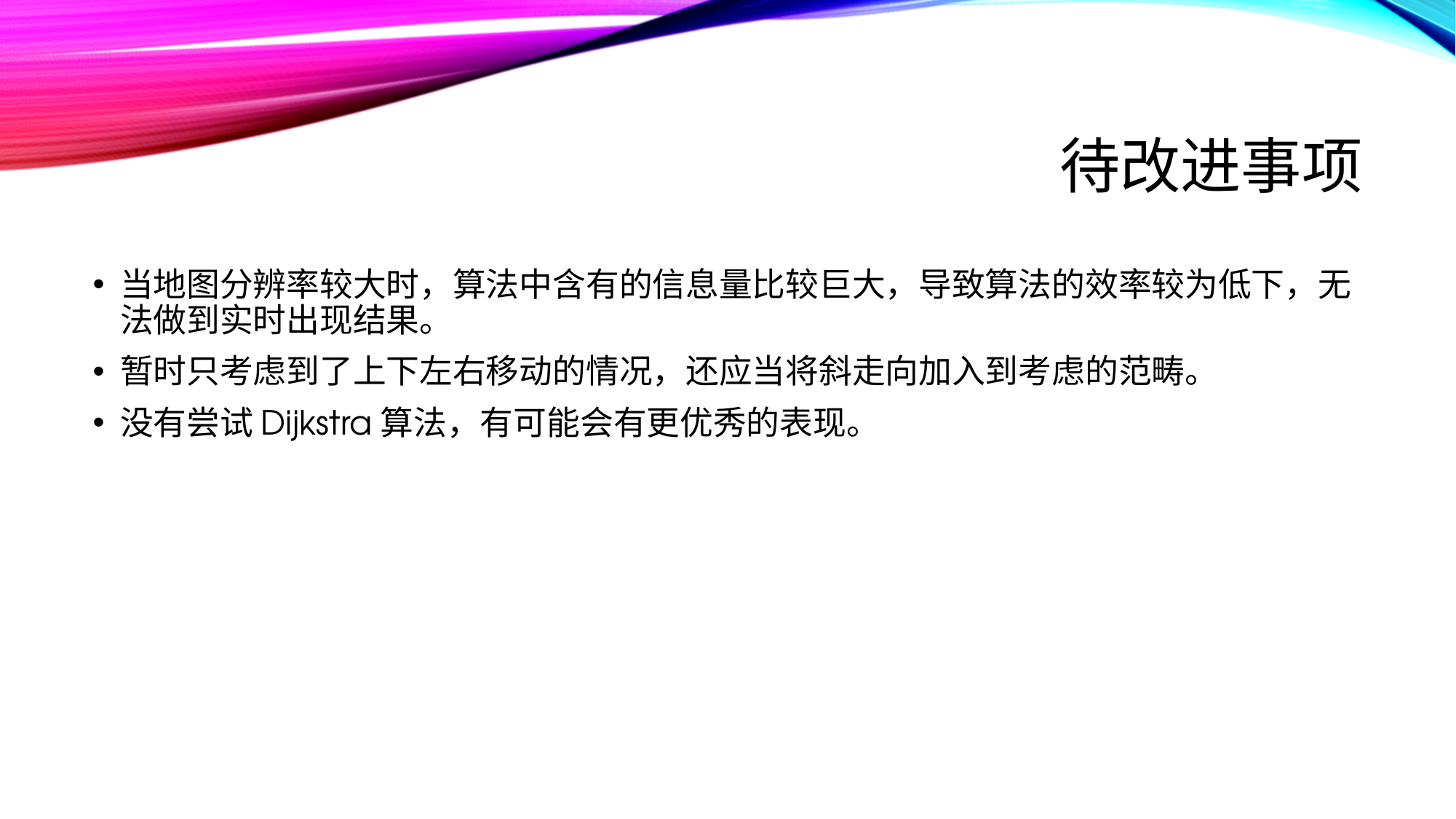

# 待改进事项
当地图分辨率较大时，算法中含有的信息量比较巨大，导致算法的效率较为低下，无法做到实时出现结果。
暂时只考虑到了上下左右移动的情况，还应当将斜走向加入到考虑的范畴。
没有尝试Dijkstra算法，有可能会有更优秀的表现。